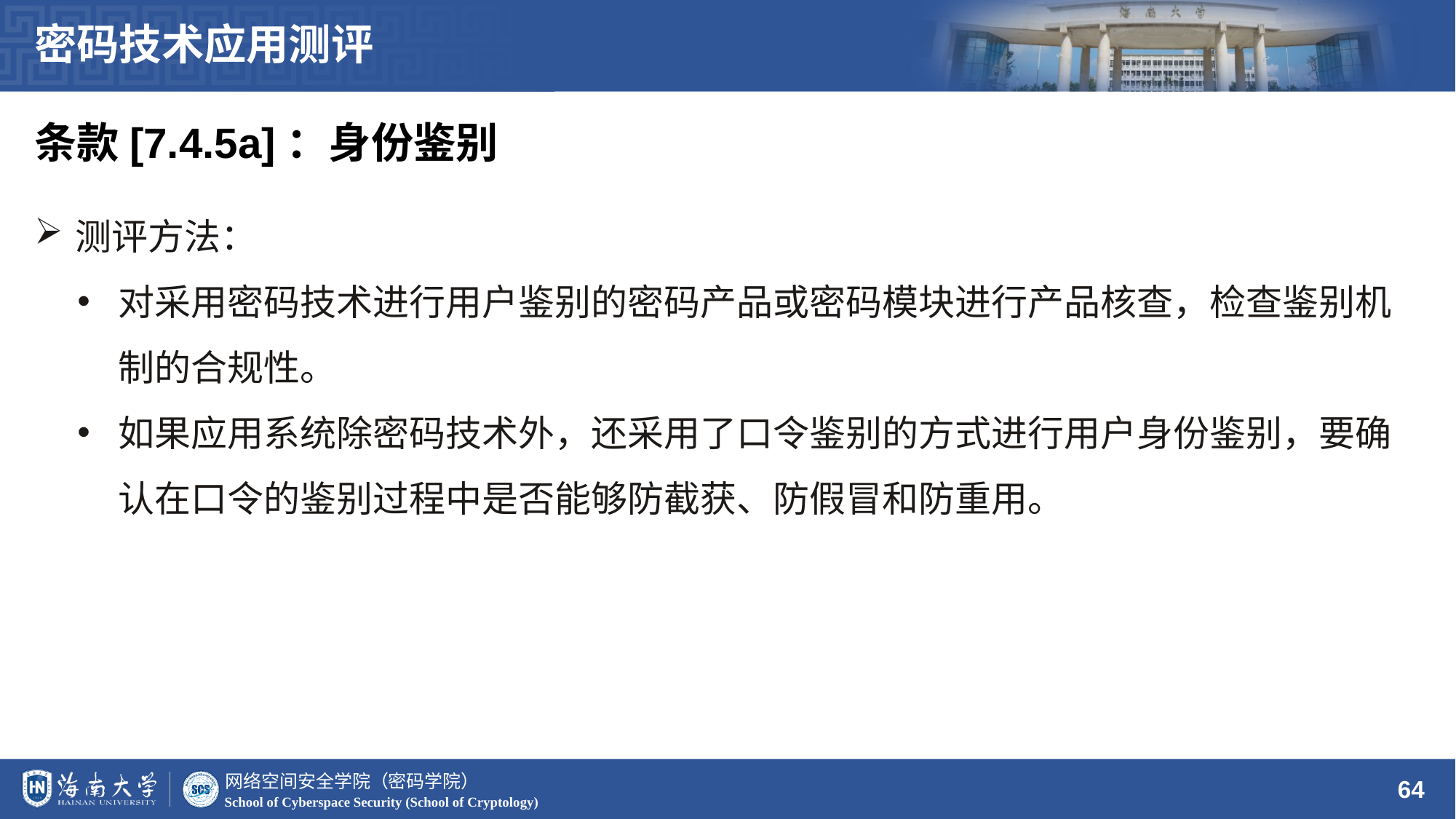

密码技术应用测评
条款[7.4.5a]：身份鉴别
测评方法：
对采用密码技术进行用户鉴别的密码产品或密码模块进行产品核查，检查鉴别机制的合规性。
如果应用系统除密码技术外，还采用了口令鉴别的方式进行用户身份鉴别，要确认在口令的鉴别过程中是否能够防截获、防假冒和防重用。
64